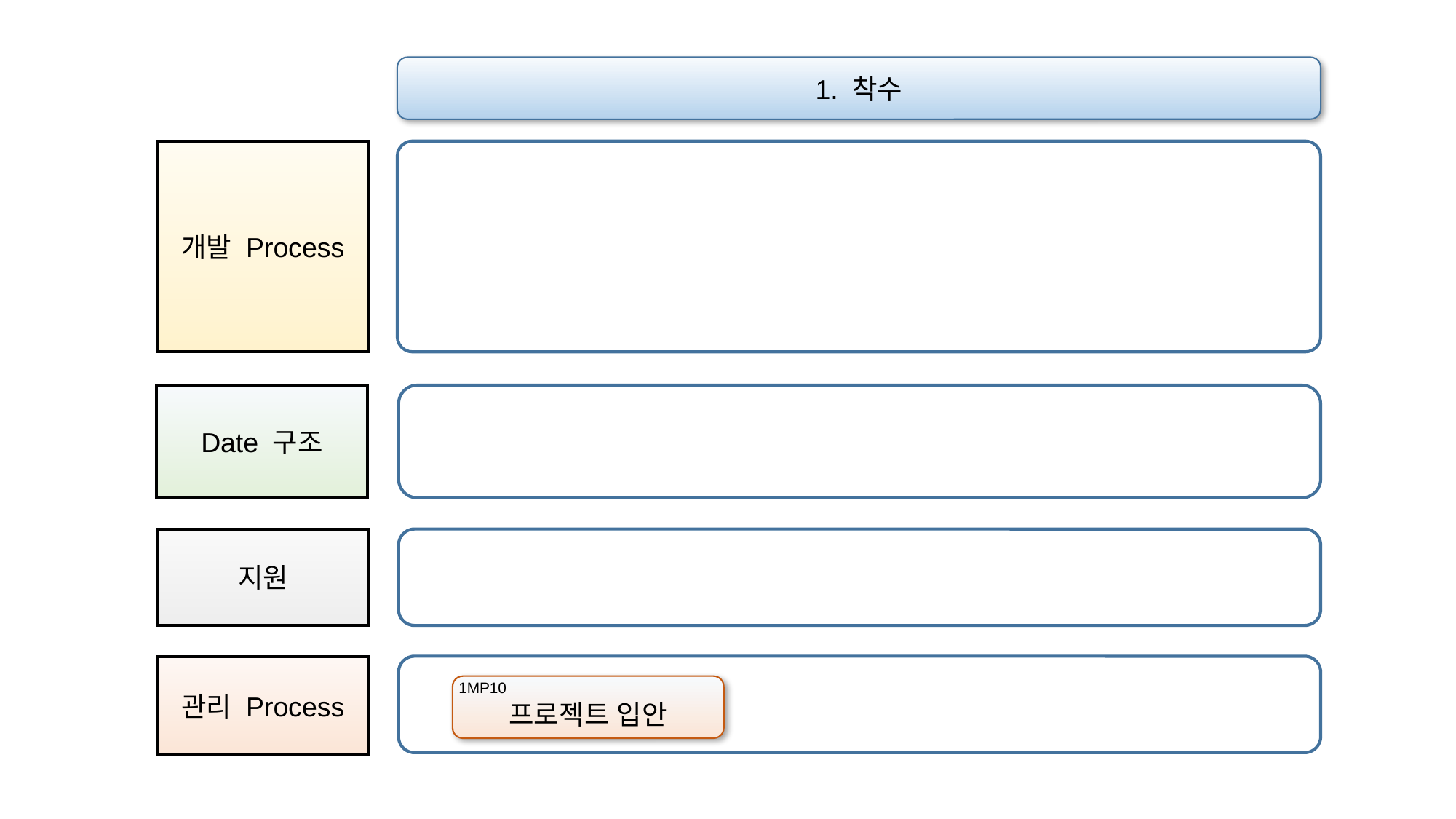

1. 착수
개발 Process

Date 구조

지원

관리 Process
1MP10
프로젝트 입안